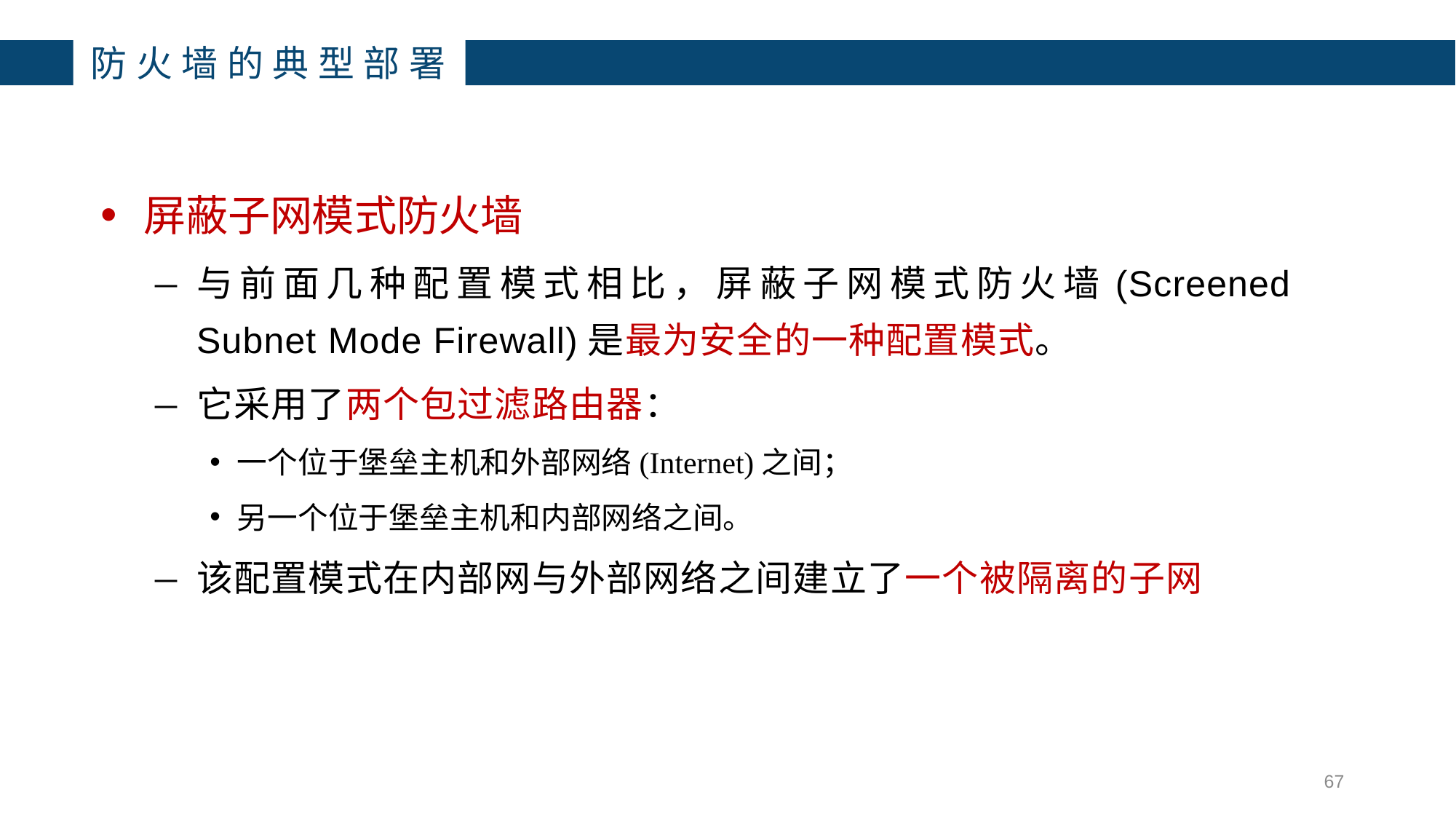

防火墙的典型部署

屏蔽子网模式防火墙
与前面几种配置模式相比，屏蔽子网模式防火墙(Screened Subnet Mode Firewall)是最为安全的一种配置模式。
它采用了两个包过滤路由器：
一个位于堡垒主机和外部网络(Internet)之间；
另一个位于堡垒主机和内部网络之间。
该配置模式在内部网与外部网络之间建立了一个被隔离的子网
67